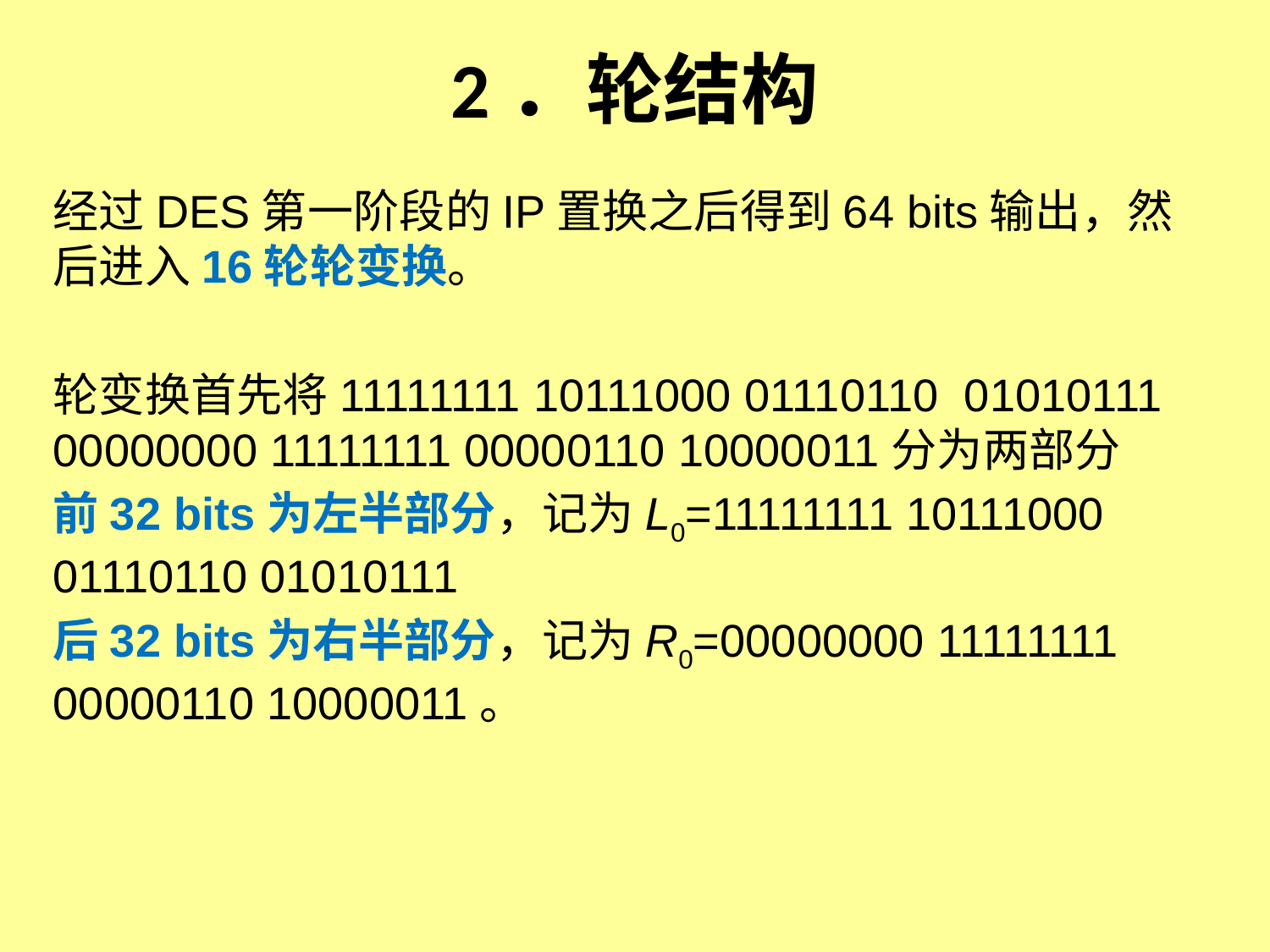

# 2．轮结构
经过DES第一阶段的IP置换之后得到64 bits输出，然后进入16轮轮变换。

轮变换首先将11111111 10111000 01110110  01010111 00000000 11111111 00000110 10000011分为两部分
前32 bits为左半部分，记为L0=11111111 10111000 01110110 01010111
后32 bits为右半部分，记为R0=00000000 11111111 00000110 10000011。